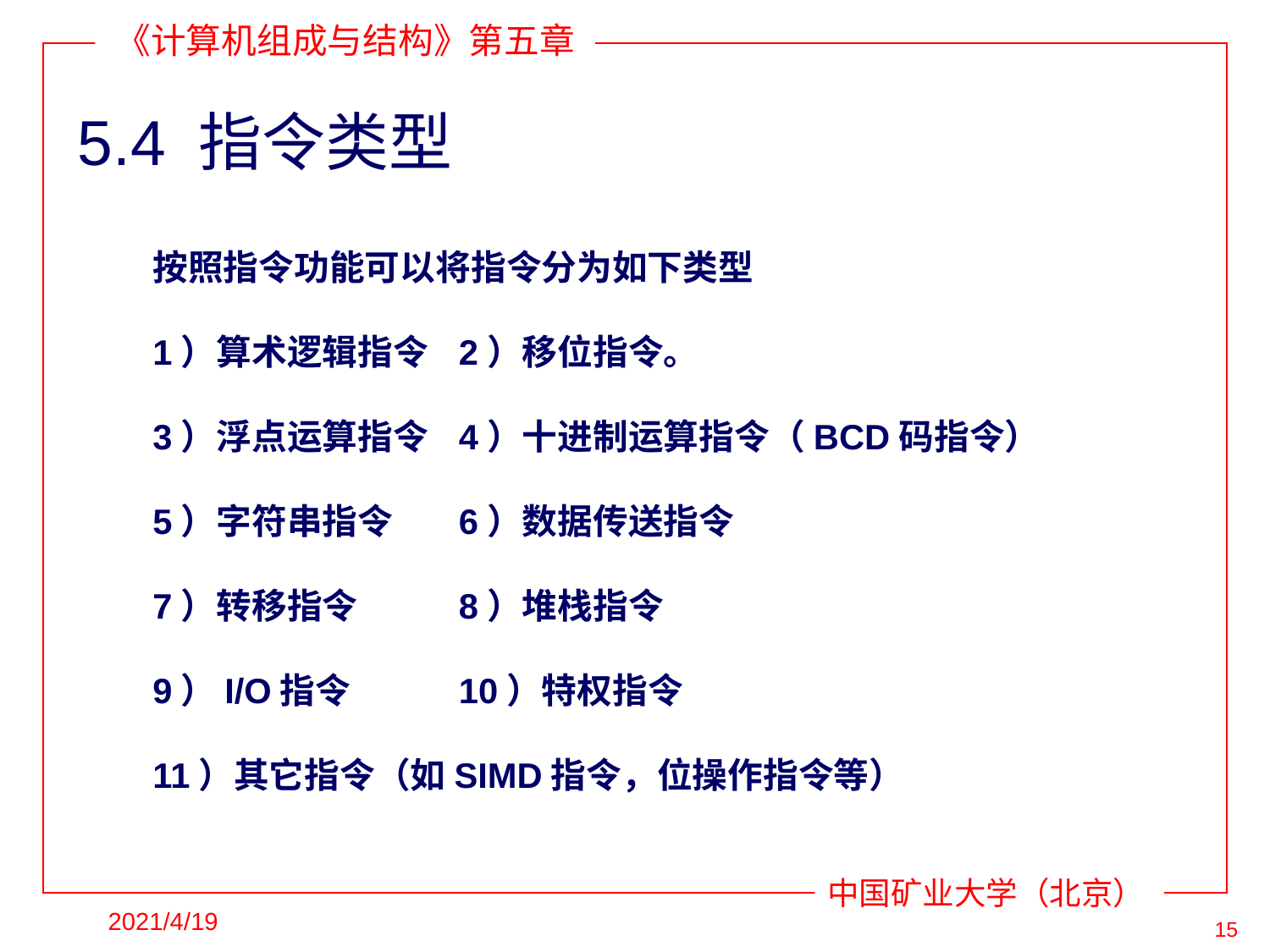

# 5.4 指令类型
按照指令功能可以将指令分为如下类型
1）算术逻辑指令 	2）移位指令。
3）浮点运算指令	4）十进制运算指令（BCD码指令）
5）字符串指令	6）数据传送指令
7）转移指令	8）堆栈指令
9）I/O指令	10）特权指令
11）其它指令（如SIMD指令，位操作指令等）
2021/4/19